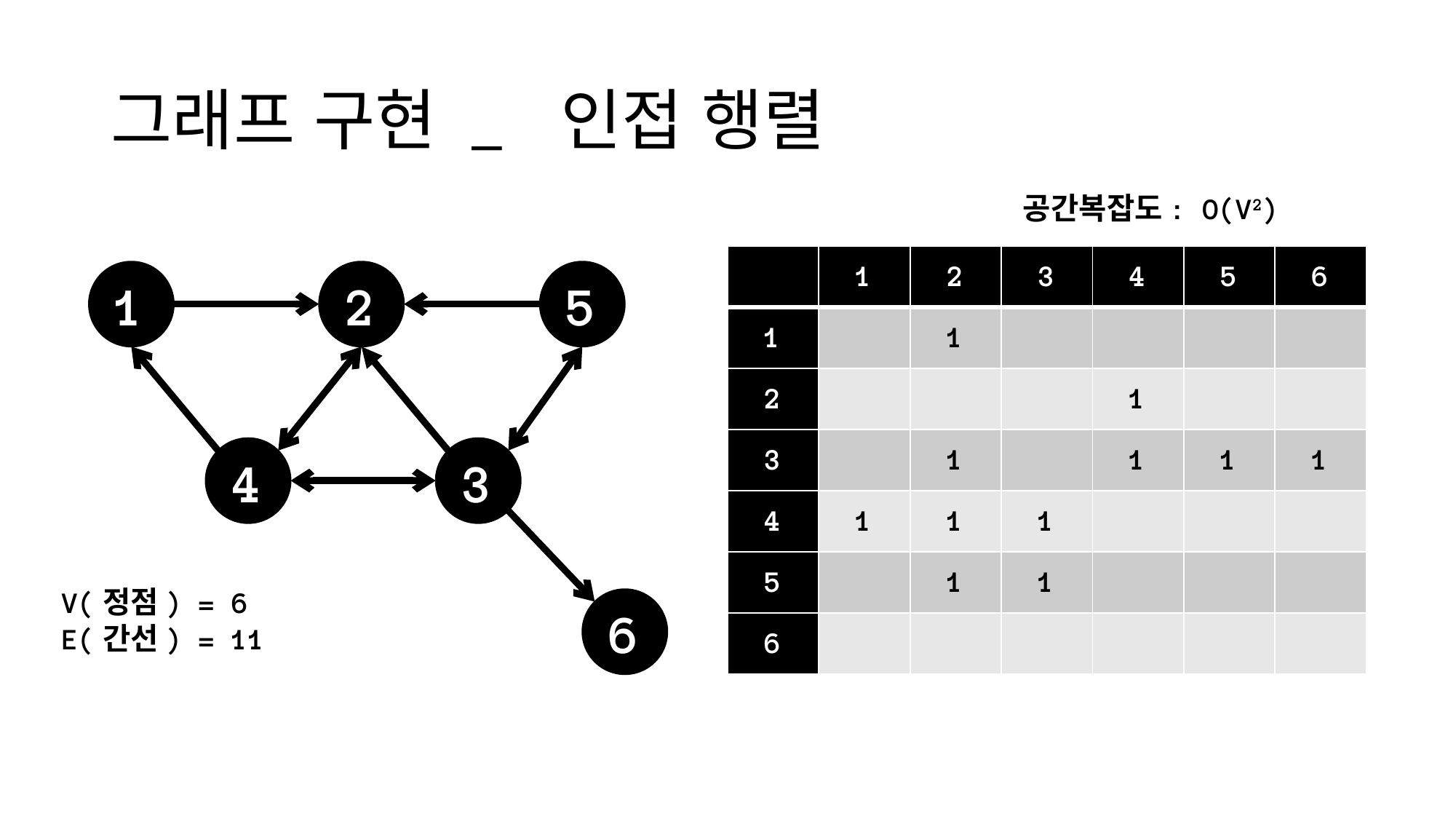

# 그래프 구현 _ 인접 행렬
공간복잡도: O(V2)
|  | 1 | 2 | 3 | 4 | 5 | 6 |
| --- | --- | --- | --- | --- | --- | --- |
| 1 |  | 1 |  |  |  |  |
| 2 |  |  |  | 1 |  |  |
| 3 |  | 1 |  | 1 | 1 | 1 |
| 4 | 1 | 1 | 1 |  |  |  |
| 5 |  | 1 | 1 |  |  |  |
| 6 |  |  |  |  |  |  |
1
2
5
4
3
V(정점) = 6
E(간선) = 11
6